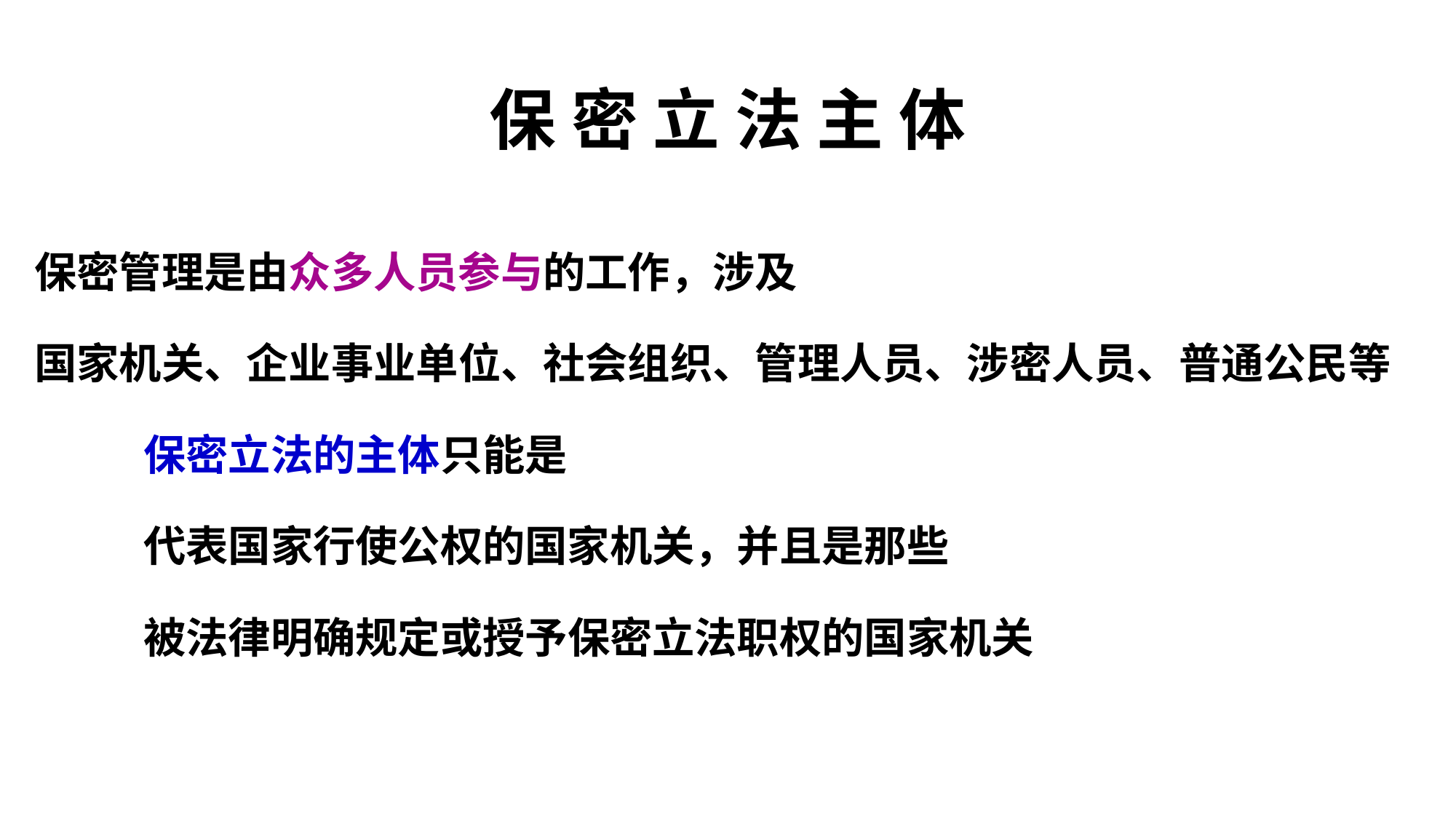

# 保 密 立 法 主 体
保密管理是由众多人员参与的工作，涉及
国家机关、企业事业单位、社会组织、管理人员、涉密人员、普通公民等
	保密立法的主体只能是
	代表国家行使公权的国家机关，并且是那些
	被法律明确规定或授予保密立法职权的国家机关